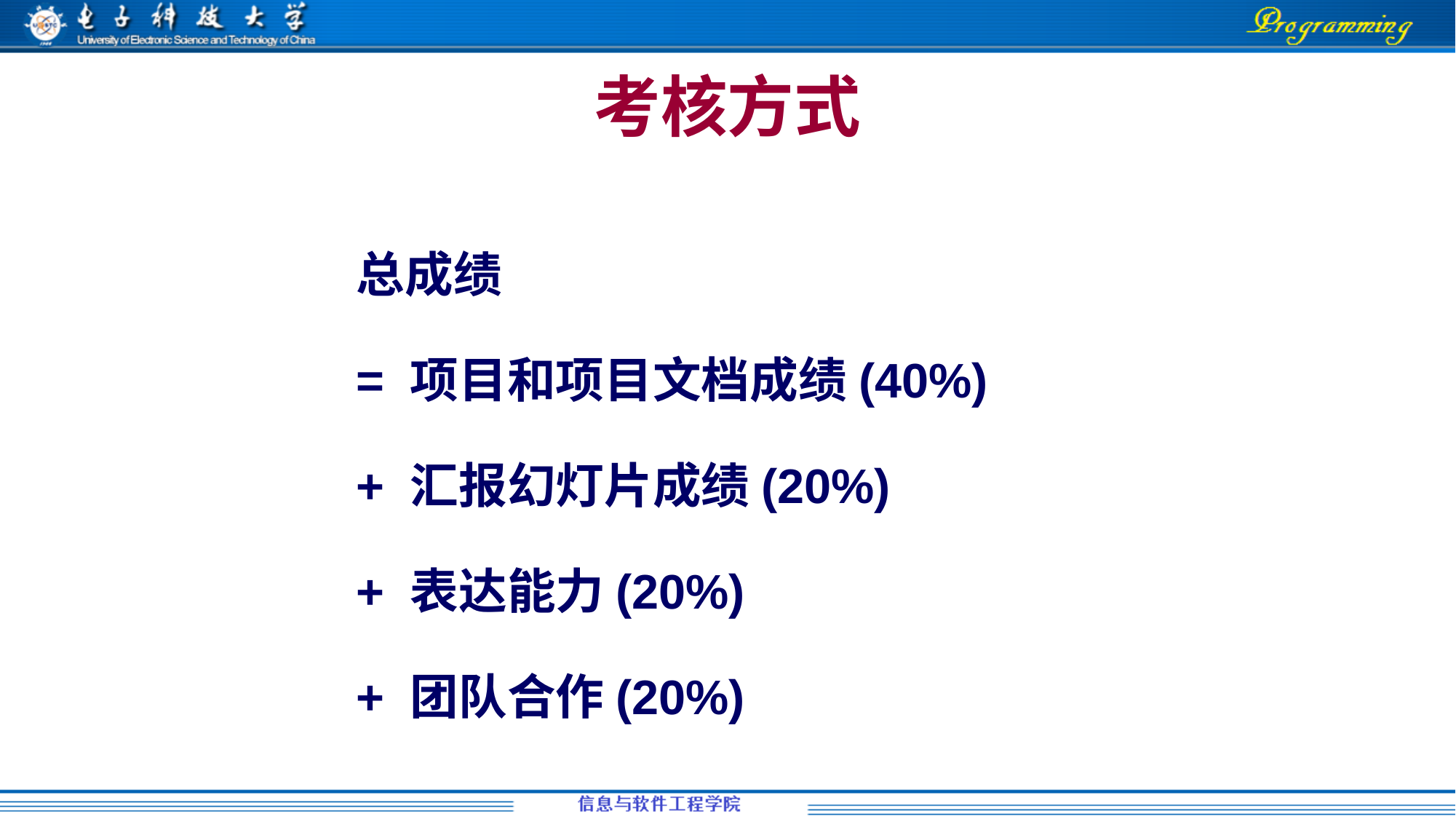

# 考核方式
总成绩
= 项目和项目文档成绩(40%)
+ 汇报幻灯片成绩(20%)
+ 表达能力(20%)
+ 团队合作(20%)